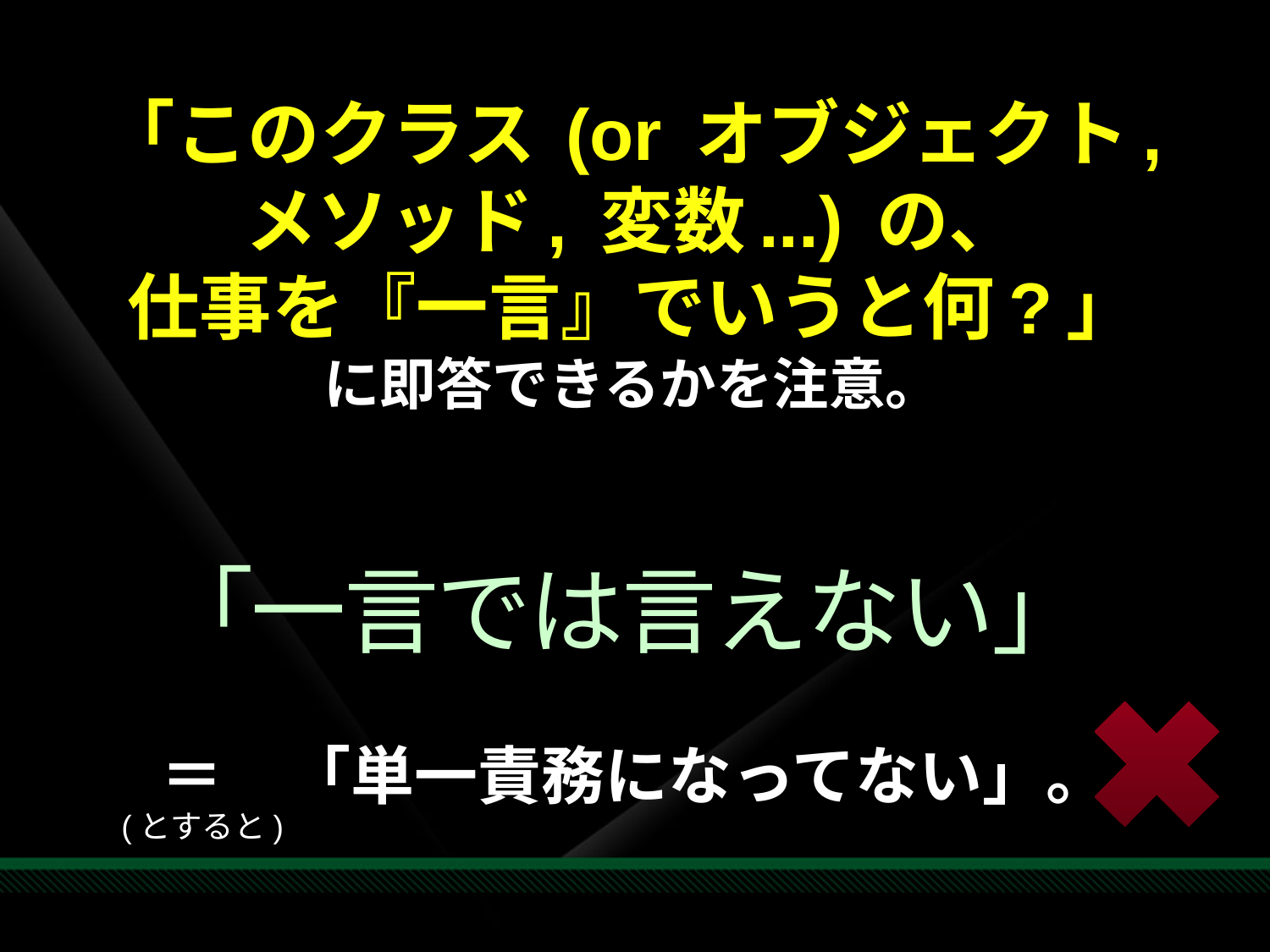

「このクラス (or オブジェクト, メソッド, 変数...) の、
仕事を『一言』でいうと何?」
に即答できるかを注意。
# 「一言では言えない」
＝	「単一責務になってない」。

(とすると)